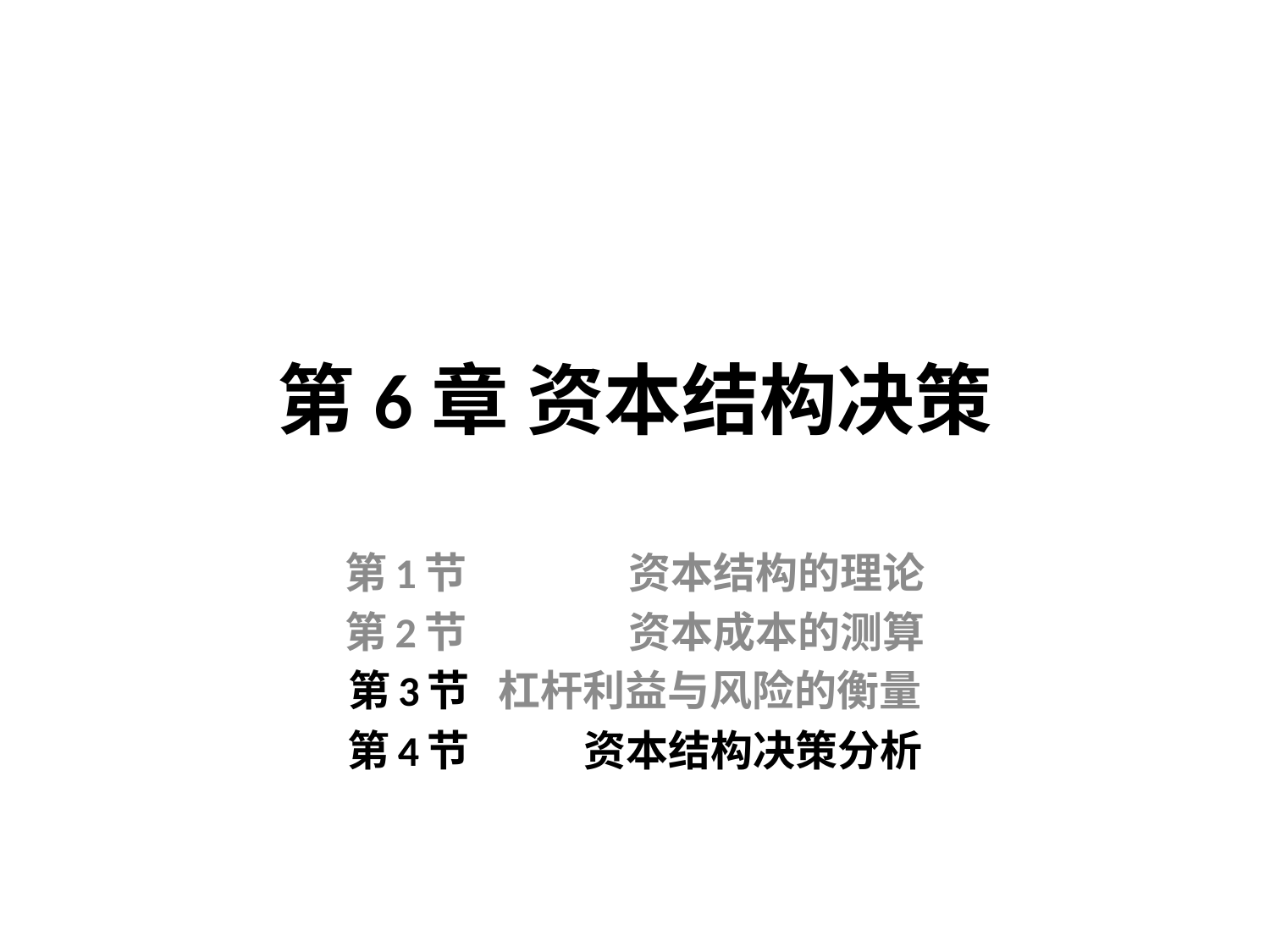

# 第6章 资本结构决策
第1节                 资本结构的理论
第2节                 资本成本的测算
第3节   杠杆利益与风险的衡量
第4节            资本结构决策分析